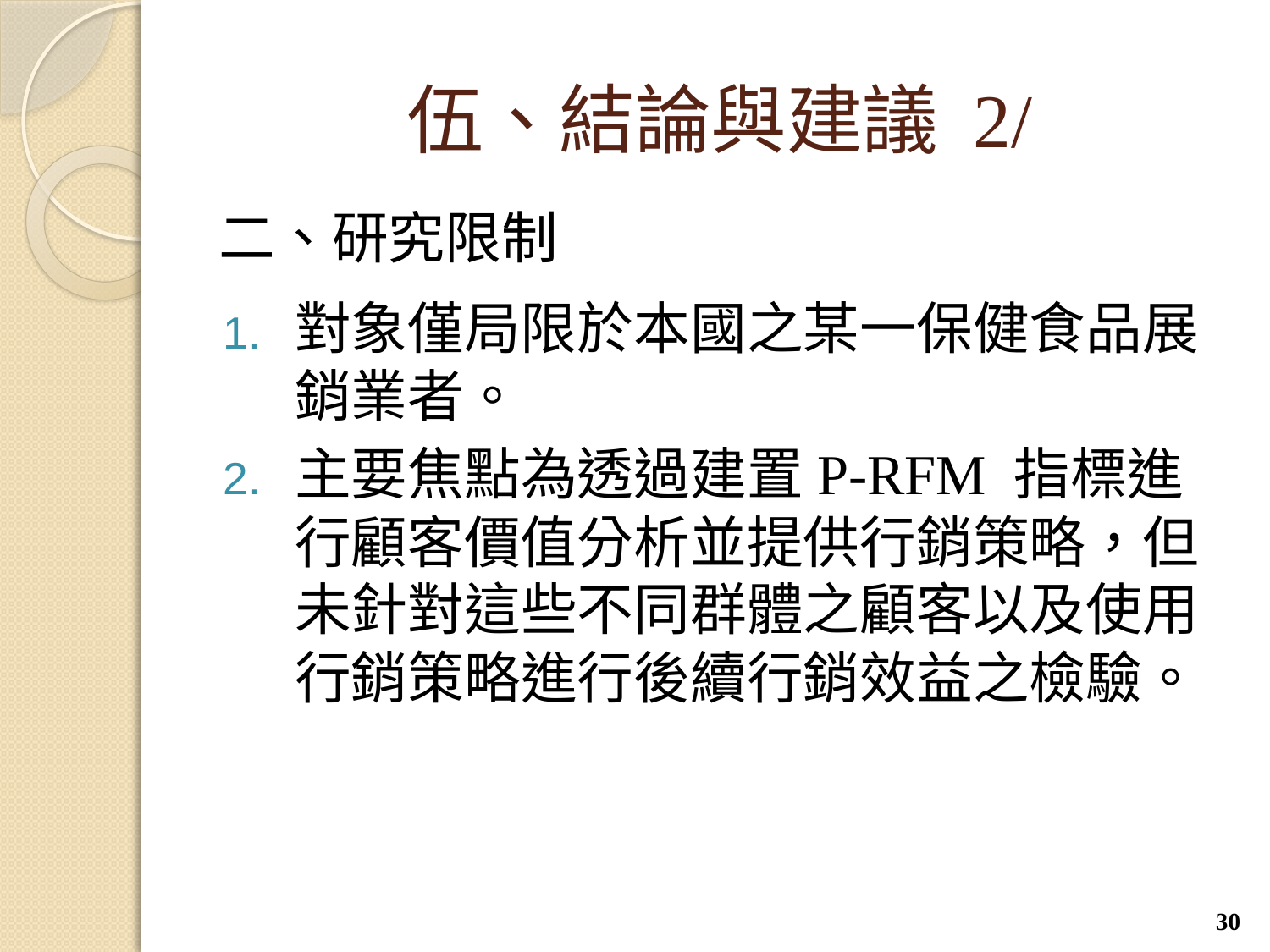

# 伍、結論與建議 2/
二、研究限制
對象僅局限於本國之某一保健食品展銷業者。
主要焦點為透過建置P-RFM 指標進行顧客價值分析並提供行銷策略，但未針對這些不同群體之顧客以及使用行銷策略進行後續行銷效益之檢驗。
30